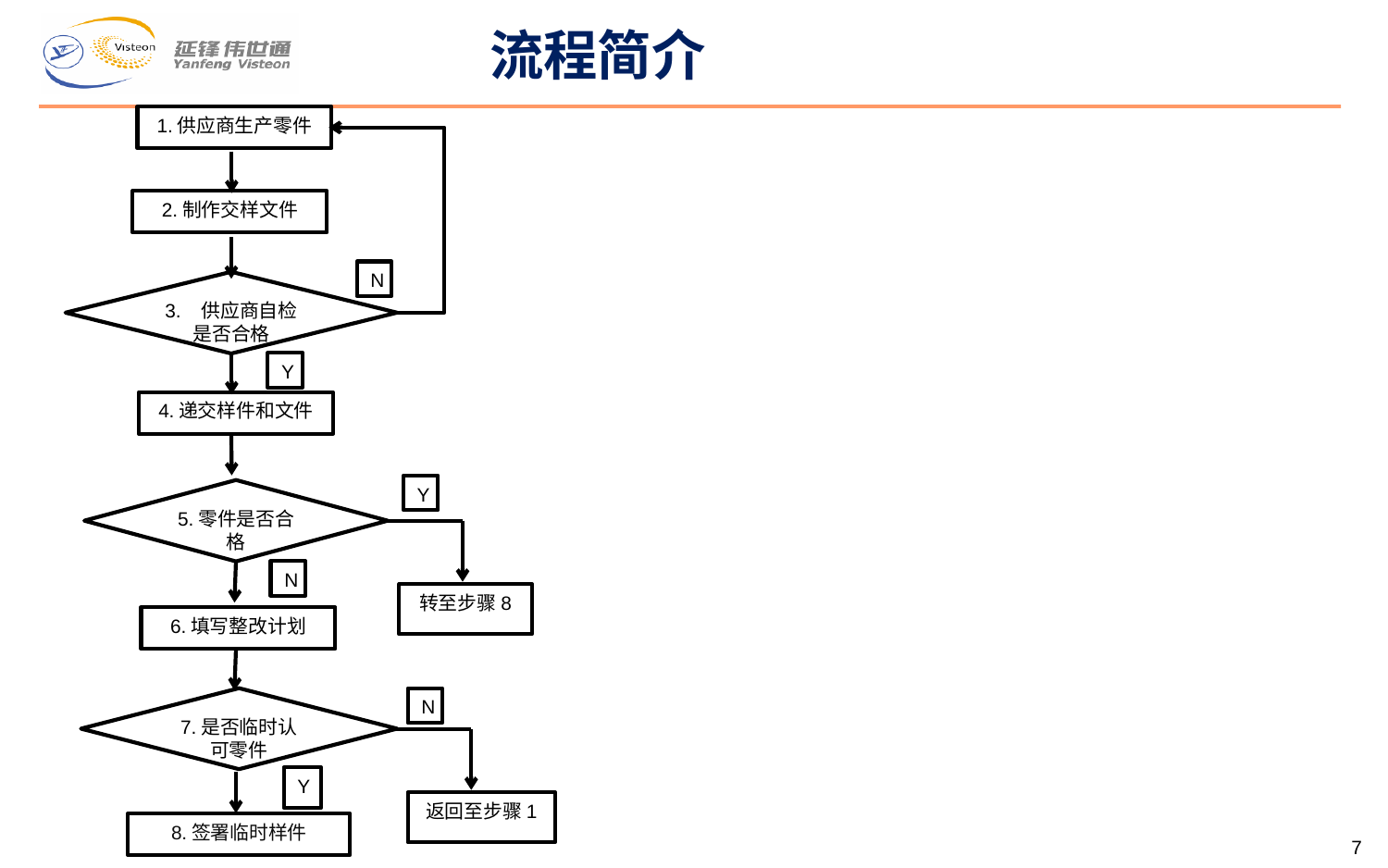

流程简介
1.供应商生产零件
2.制作交样文件
N
3.   供应商自检是否合格

Y
4.递交样件和文件
Y
5.零件是否合格
N
转至步骤8
6.填写整改计划
7.是否临时认可零件
N
Y
返回至步骤1
8.签署临时样件